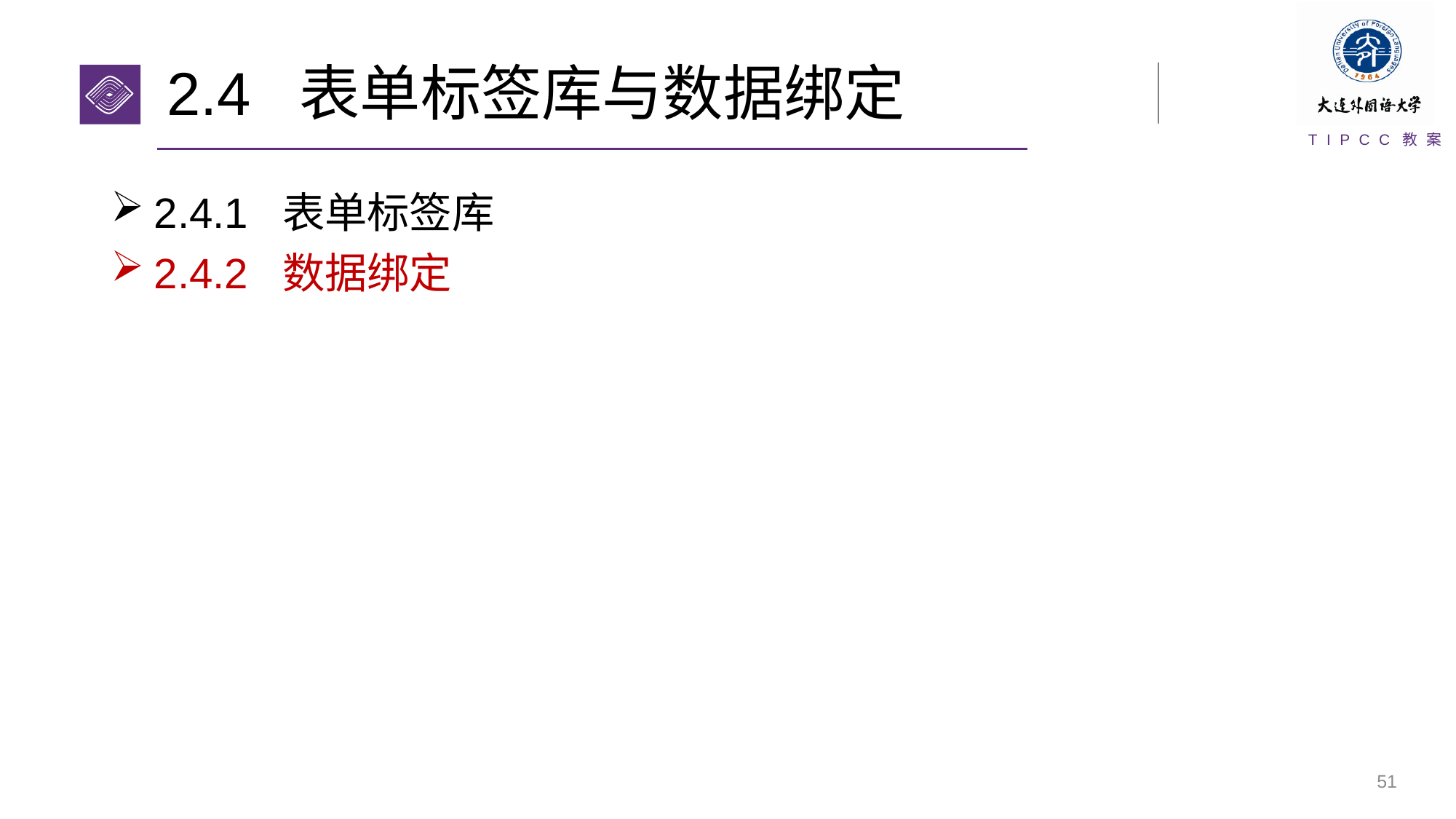

# 2.4  表单标签库与数据绑定
2.4.1  表单标签库
2.4.2  数据绑定
51